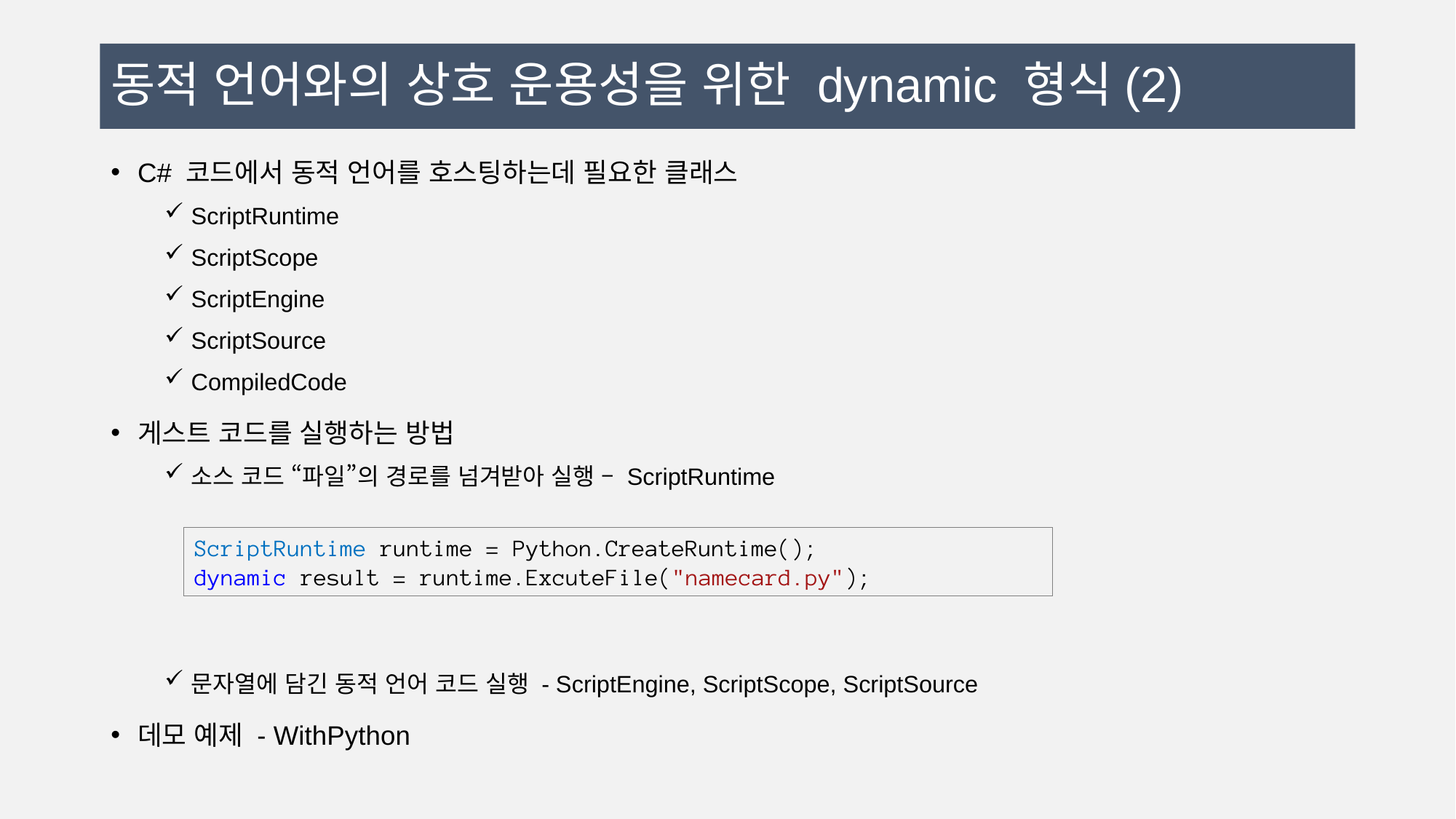

# 동적 언어와의 상호 운용성을 위한 dynamic 형식(2)
C# 코드에서 동적 언어를 호스팅하는데 필요한 클래스
ScriptRuntime
ScriptScope
ScriptEngine
ScriptSource
CompiledCode
게스트 코드를 실행하는 방법
소스 코드 “파일”의 경로를 넘겨받아 실행 – ScriptRuntime

문자열에 담긴 동적 언어 코드 실행 - ScriptEngine, ScriptScope, ScriptSource
데모 예제 - WithPython
ScriptRuntime runtime = Python.CreateRuntime();
dynamic result = runtime.ExcuteFile("namecard.py");